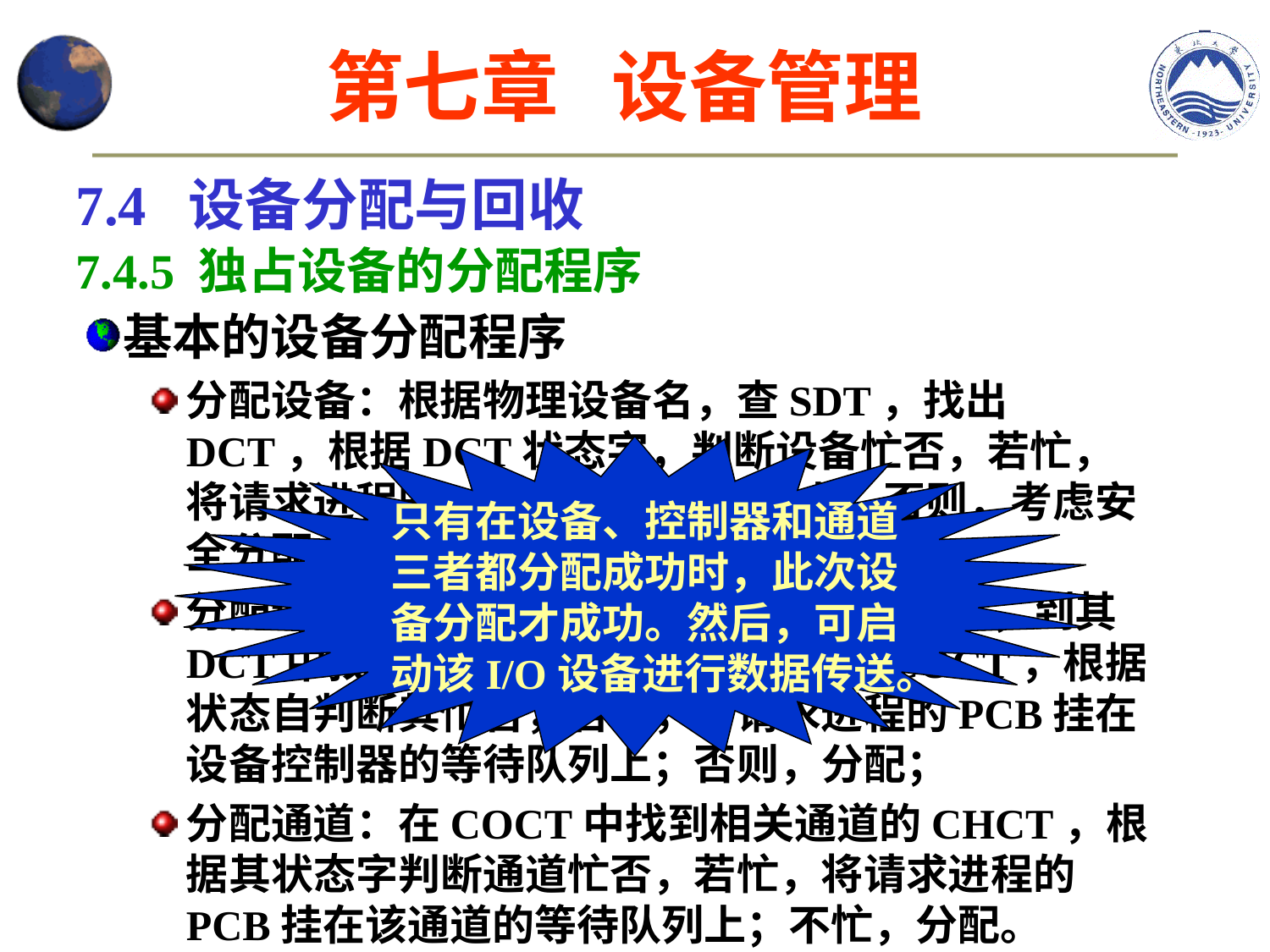

第七章   设备管理
7.4  设备分配与回收
7.4.5 独占设备的分配程序
基本的设备分配程序
分配设备：根据物理设备名，查SDT，找出DCT，根据DCT状态字，判断设备忙否，若忙，将请求进程的PCB挂在设备队列上；否则，考虑安全分配；
分配设备控制器：将设备分配给请求进程后，到其DCT中找出与该设备连接的控制器的COCT，根据状态自判断其忙否，若忙，将请求进程的PCB挂在设备控制器的等待队列上；否则，分配；
分配通道：在COCT中找到相关通道的CHCT，根据其状态字判断通道忙否，若忙，将请求进程的PCB挂在该通道的等待队列上；不忙，分配。
只有在设备、控制器和通道
三者都分配成功时，此次设
备分配才成功。然后，可启
动该I/O设备进行数据传送。